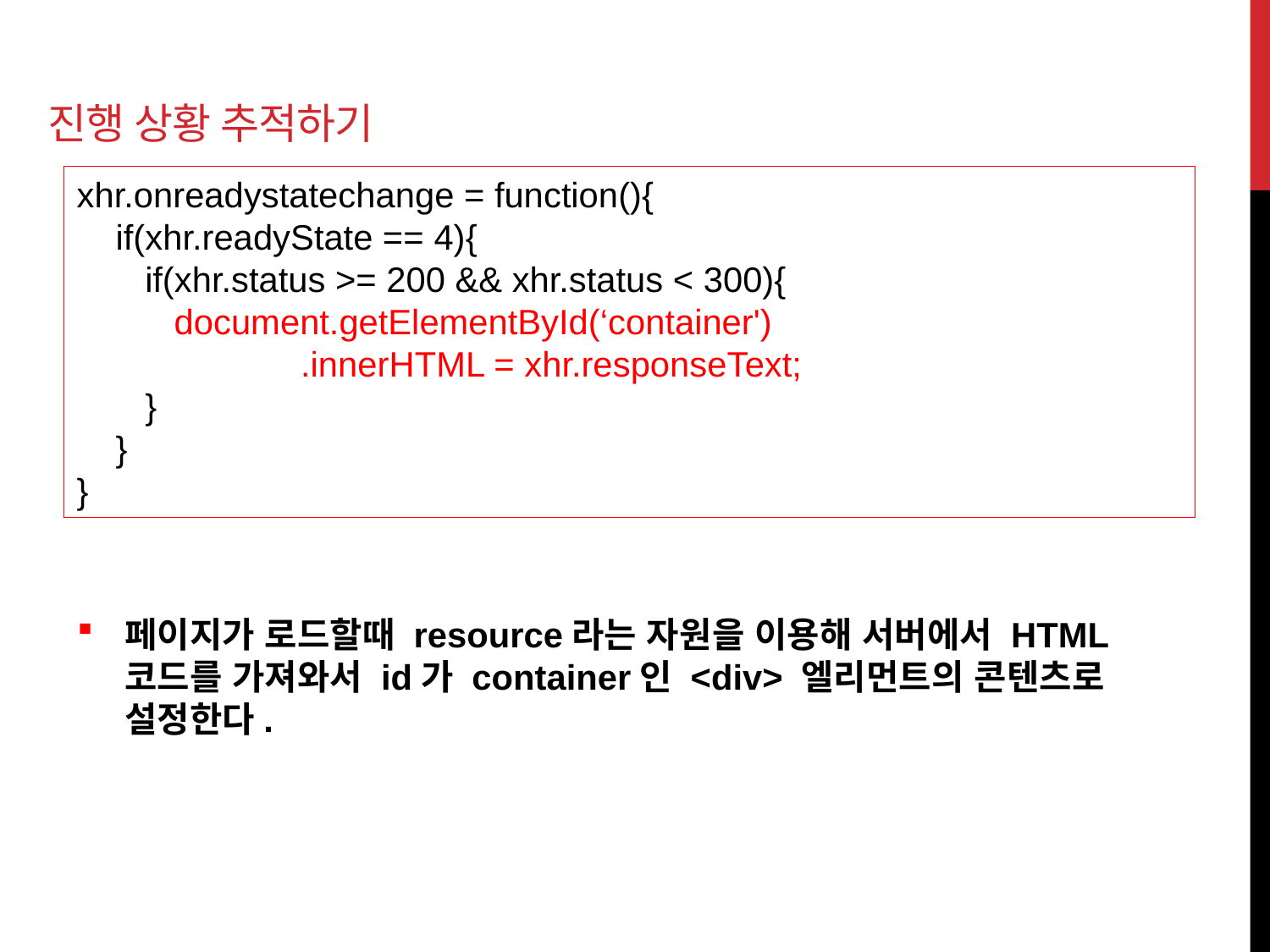

# 진행 상황 추적하기
xhr.onreadystatechange = function(){
    if(xhr.readyState == 4){
       if(xhr.status >= 200 && xhr.status < 300){
          document.getElementById(‘container')
                       .innerHTML = xhr.responseText;
       }
    }
}
페이지가 로드할때 resource라는 자원을 이용해 서버에서 HTML 코드를 가져와서 id가 container인 <div> 엘리먼트의 콘텐츠로 설정한다.